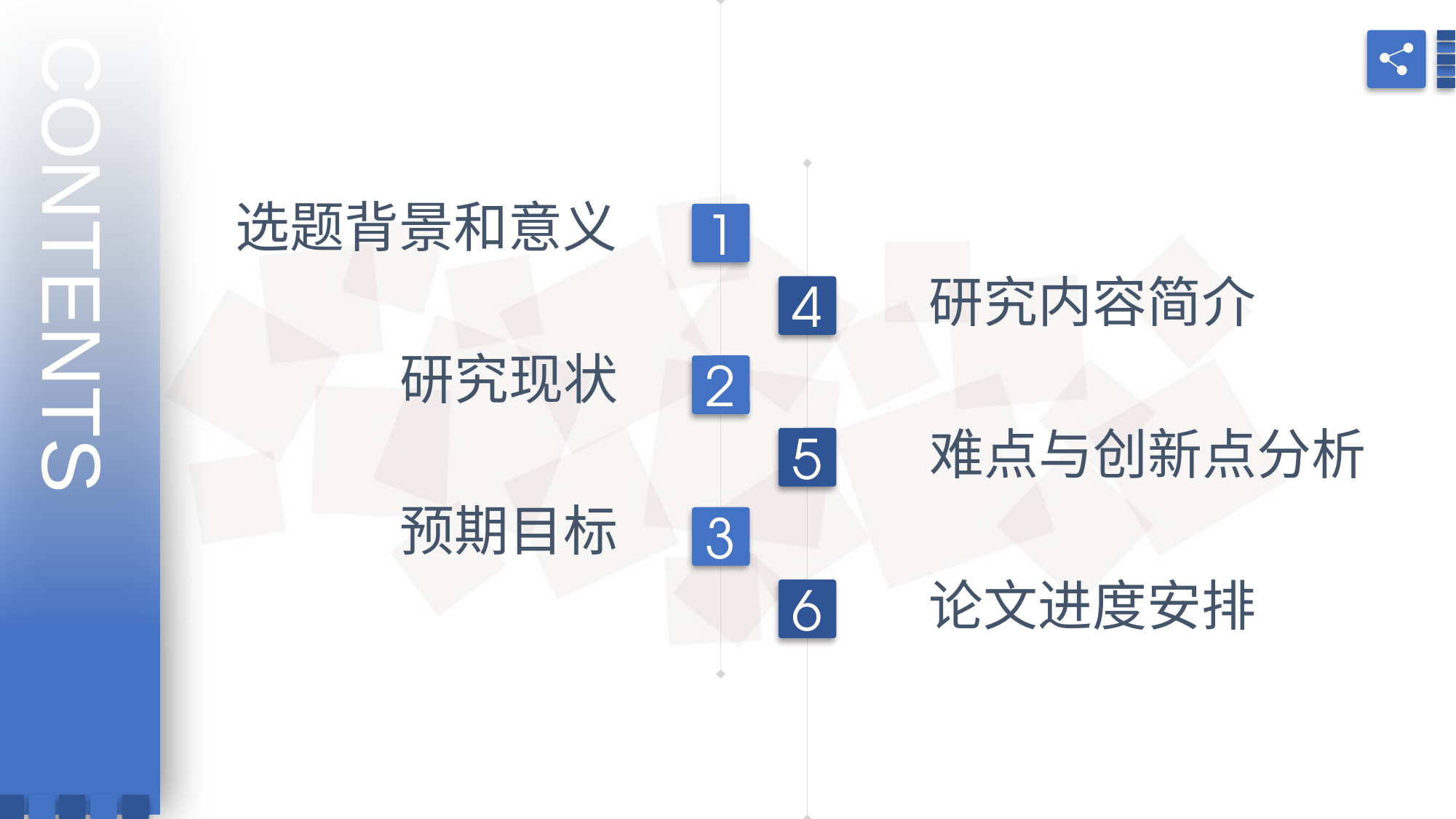

CONTENTS

选题背景和意义
1
研究内容简介
4

研究现状
2
难点与创新点分析
5
预期目标
3
论文进度安排
6